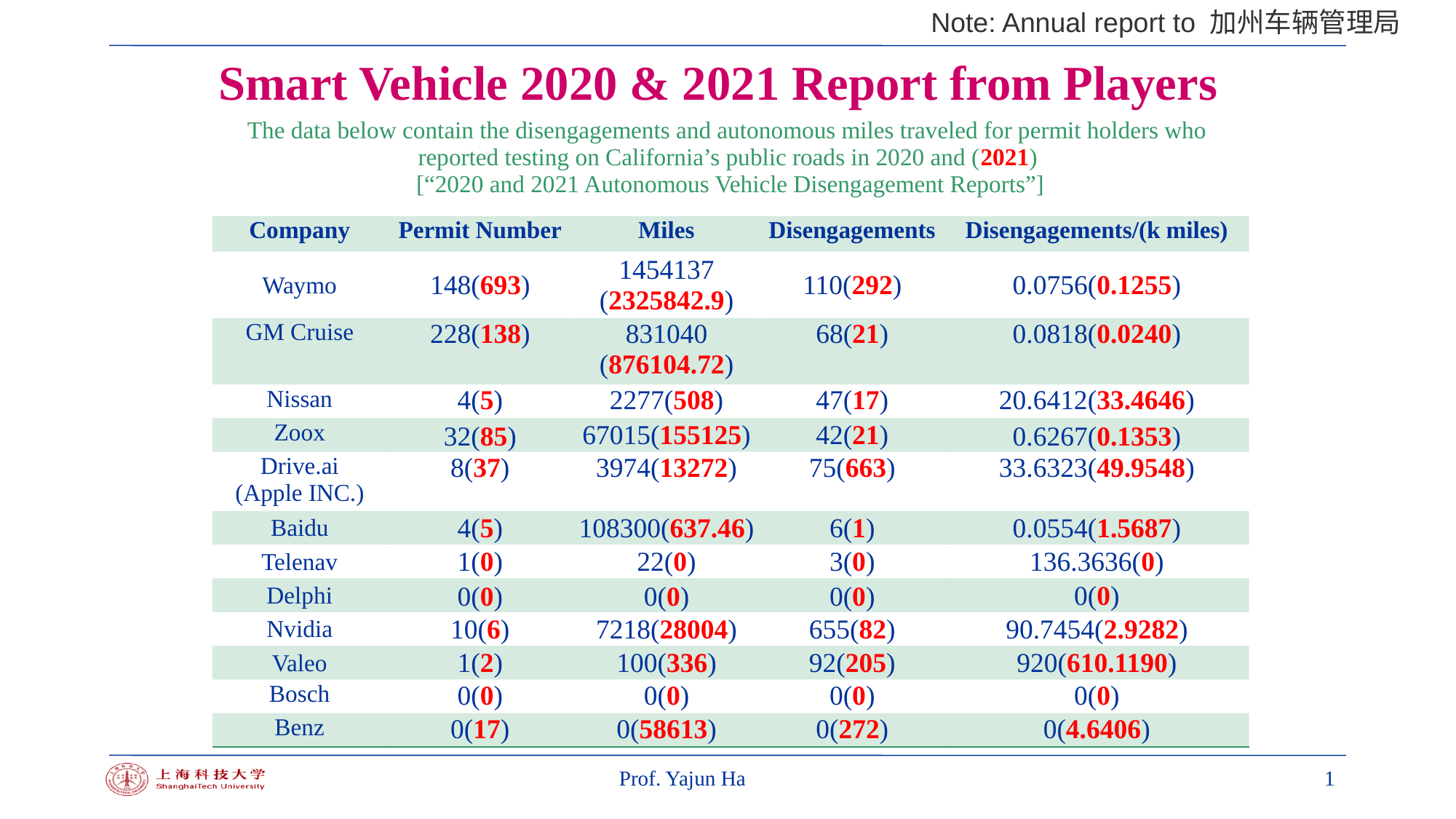

Note: Annual report to 加州车辆管理局
Smart Vehicle 2020 & 2021 Report from Players
| The data below contain the disengagements and autonomous miles traveled for permit holders who reported testing on California’s public roads in 2020 and (2021) [“2020 and 2021 Autonomous Vehicle Disengagement Reports”] |  |  |  |  |
| --- | --- | --- | --- | --- |
| Company | Permit Number | Miles | Disengagements | Disengagements/(k miles) |
| Waymo | 148(693) | 1454137 (2325842.9) | 110(292) | 0.0756(0.1255) |
| GM Cruise | 228(138) | 831040 (876104.72) | 68(21) | 0.0818(0.0240) |
| Nissan | 4(5) | 2277(508) | 47(17) | 20.6412(33.4646) |
| Zoox | 32(85) | 67015(155125) | 42(21) | 0.6267(0.1353) |
| Drive.ai (Apple INC.) | 8(37) | 3974(13272) | 75(663) | 33.6323(49.9548) |
| Baidu | 4(5) | 108300(637.46) | 6(1) | 0.0554(1.5687) |
| Telenav | 1(0) | 22(0) | 3(0) | 136.3636(0) |
| Delphi | 0(0) | 0(0) | 0(0) | 0(0) |
| Nvidia | 10(6) | 7218(28004) | 655(82) | 90.7454(2.9282) |
| Valeo | 1(2) | 100(336) | 92(205) | 920(610.1190) |
| Bosch | 0(0) | 0(0) | 0(0) | 0(0) |
| Benz | 0(17) | 0(58613) | 0(272) | 0(4.6406) |
Prof. Yajun Ha
1